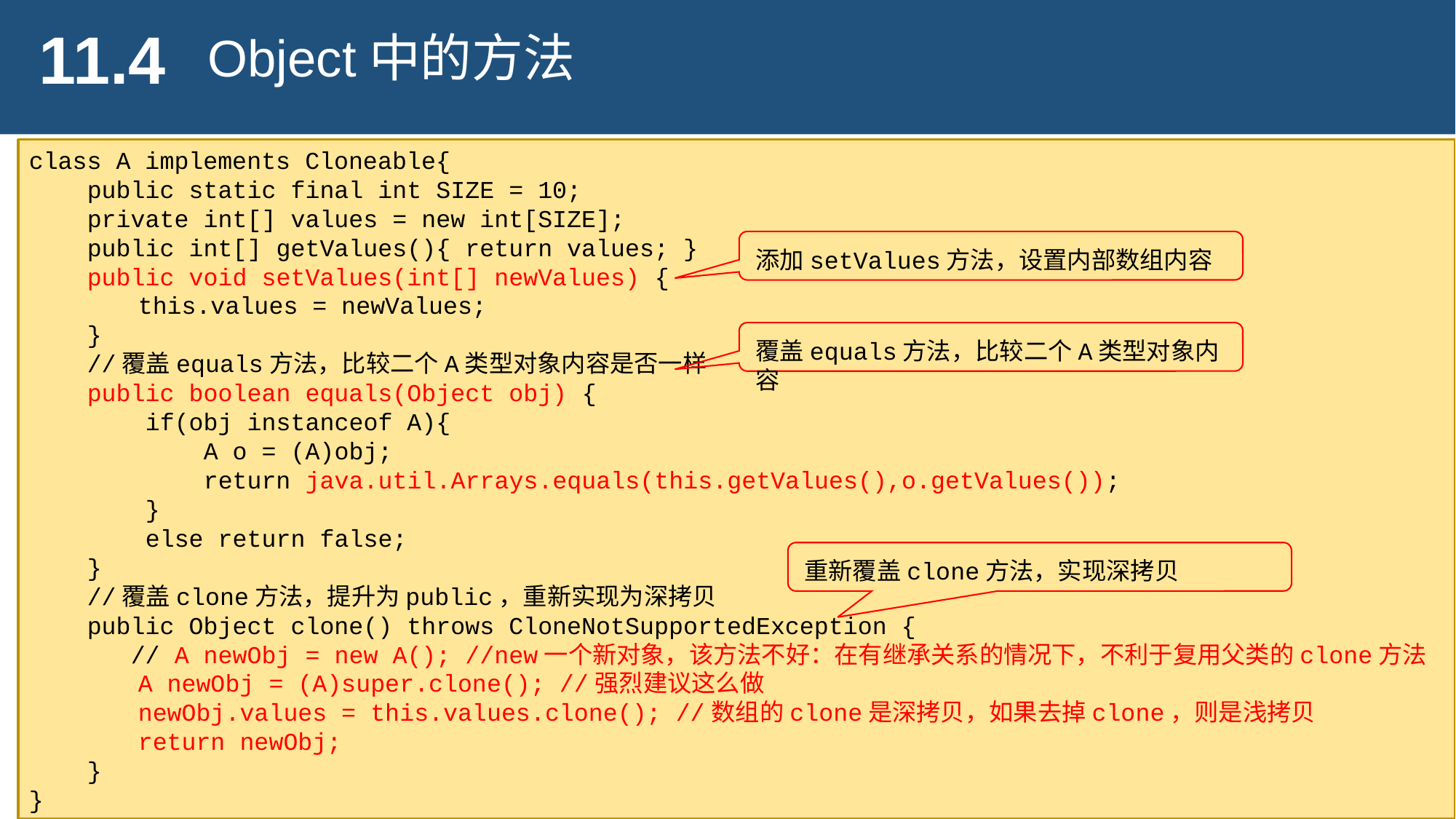

11.4
Object中的方法
class A implements Cloneable{
    public static final int SIZE = 10;
    private int[] values = new int[SIZE];
    public int[] getValues(){ return values; }
    public void setValues(int[] newValues) {
	this.values = newValues;
    }
    //覆盖equals方法，比较二个A类型对象内容是否一样
    public boolean equals(Object obj) {
        if(obj instanceof A){
            A o = (A)obj;
            return java.util.Arrays.equals(this.getValues(),o.getValues());
        }
        else return false;
    }
    //覆盖clone方法，提升为public，重新实现为深拷贝
    public Object clone() throws CloneNotSupportedException {
       // A newObj = new A(); //new一个新对象，该方法不好：在有继承关系的情况下，不利于复用父类的clone方法
	A newObj = (A)super.clone(); //强烈建议这么做
	newObj.values = this.values.clone(); //数组的clone是深拷贝，如果去掉clone，则是浅拷贝
	return newObj;
    }
}

添加setValues方法，设置内部数组内容

覆盖equals方法，比较二个A类型对象内容

重新覆盖clone方法，实现深拷贝